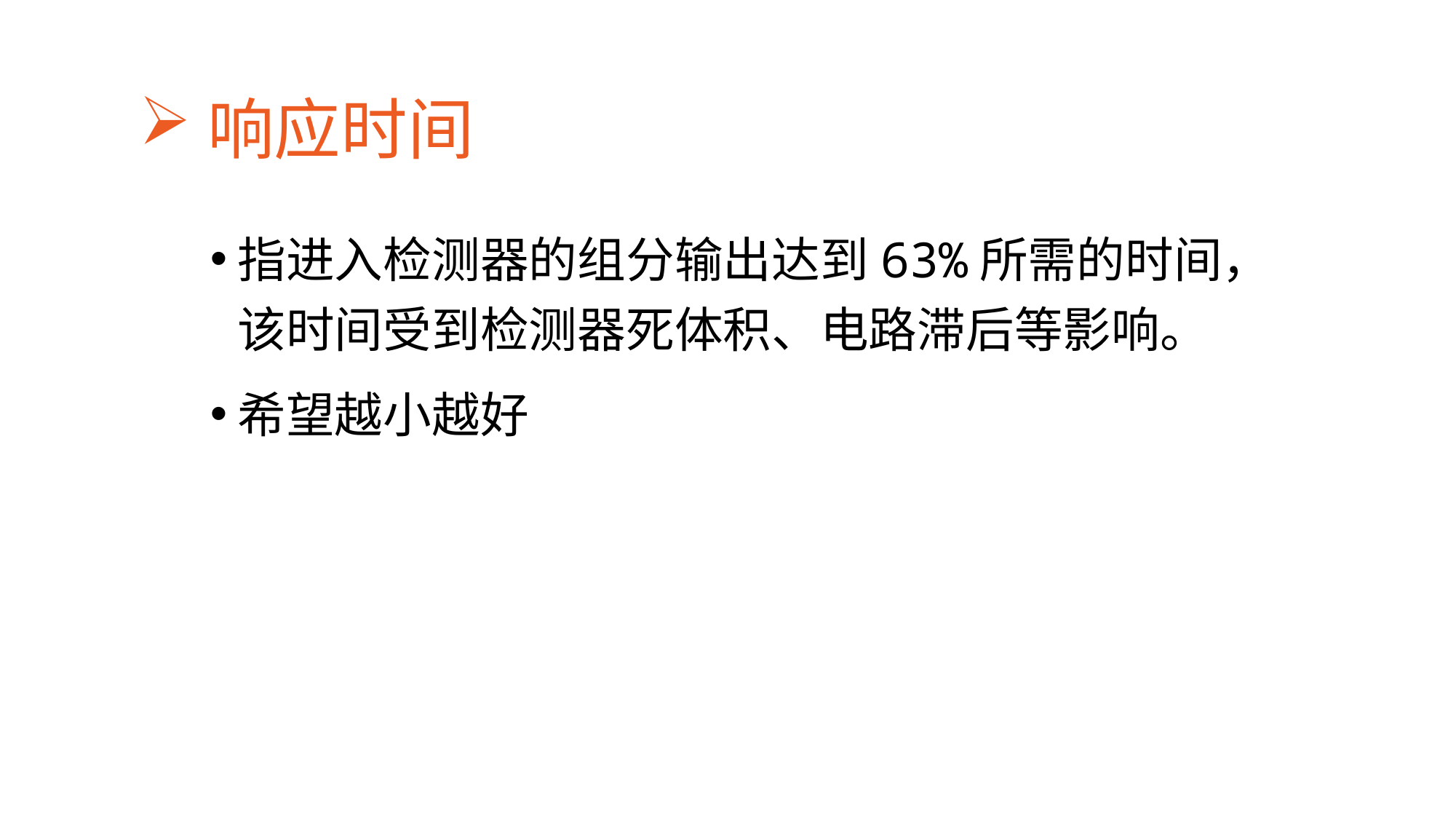

响应时间
指进入检测器的组分输出达到63%所需的时间，该时间受到检测器死体积、电路滞后等影响。
希望越小越好